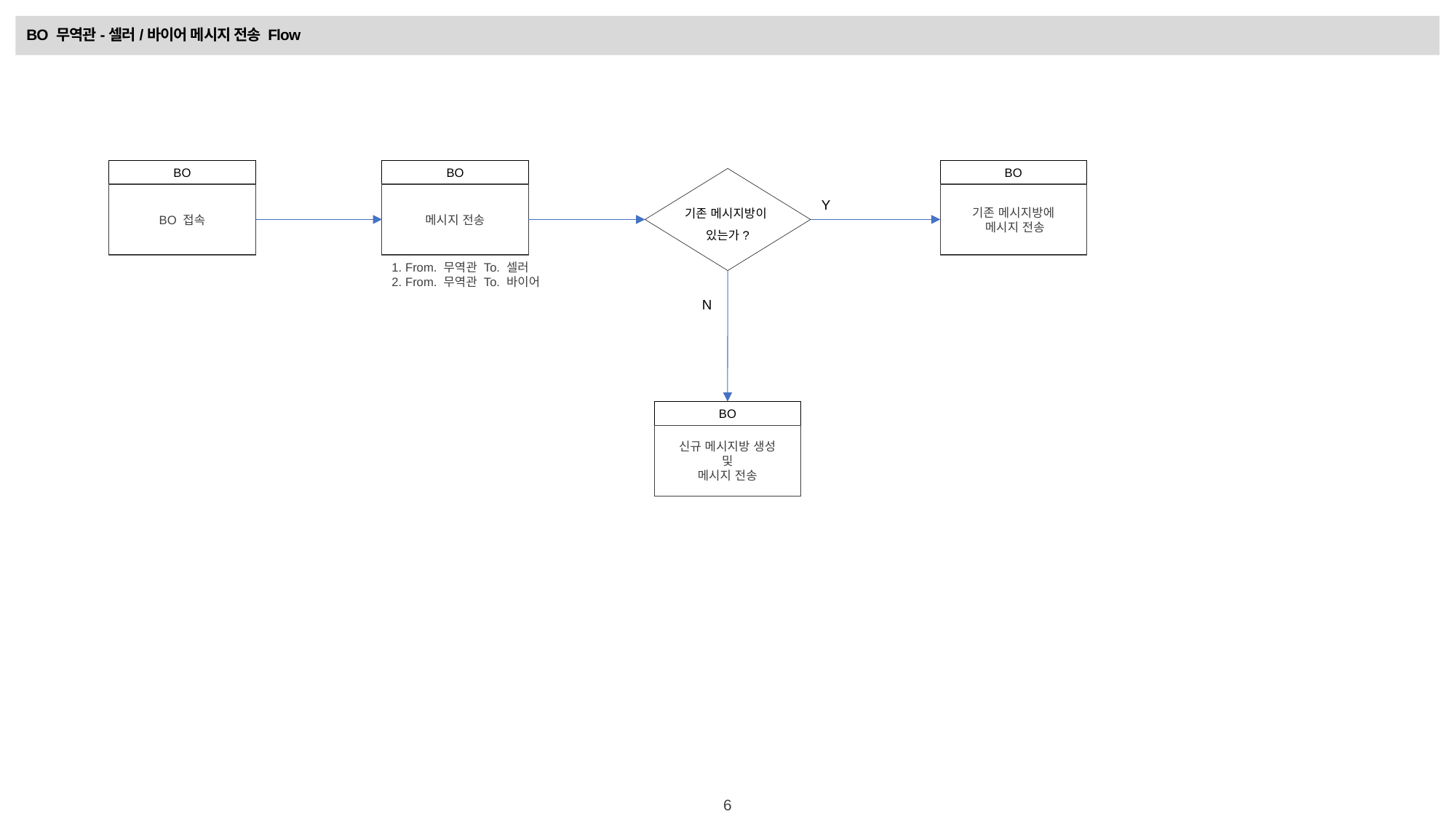

# BO 무역관-셀러/바이어 메시지 전송 Flow
BO
BO 접속
BO
메시지 전송
BO
기존 메시지방에
 메시지 전송

기존 메시지방이
있는가?
Y
1. From. 무역관 To. 셀러
2. From. 무역관 To. 바이어
N
BO
신규 메시지방 생성
및
메시지 전송